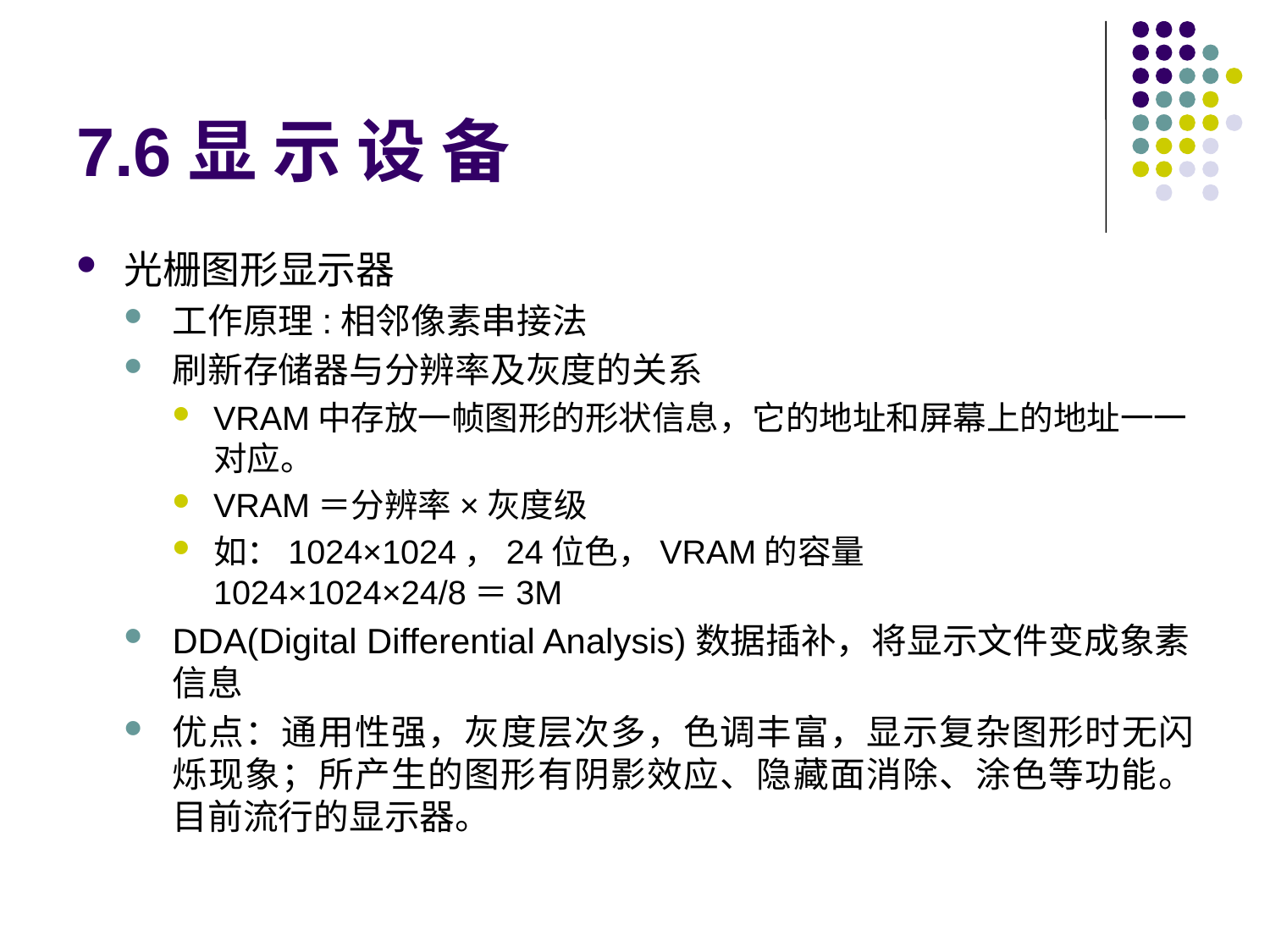

# 7.6显 示 设 备
光栅图形显示器
工作原理:相邻像素串接法
刷新存储器与分辨率及灰度的关系
VRAM中存放一帧图形的形状信息，它的地址和屏幕上的地址一一对应。
VRAM＝分辨率×灰度级
如：1024×1024，24位色，VRAM的容量	1024×1024×24/8＝3M
DDA(Digital Differential Analysis)数据插补，将显示文件变成象素信息
优点：通用性强，灰度层次多，色调丰富，显示复杂图形时无闪烁现象；所产生的图形有阴影效应、隐藏面消除、涂色等功能。目前流行的显示器。
59